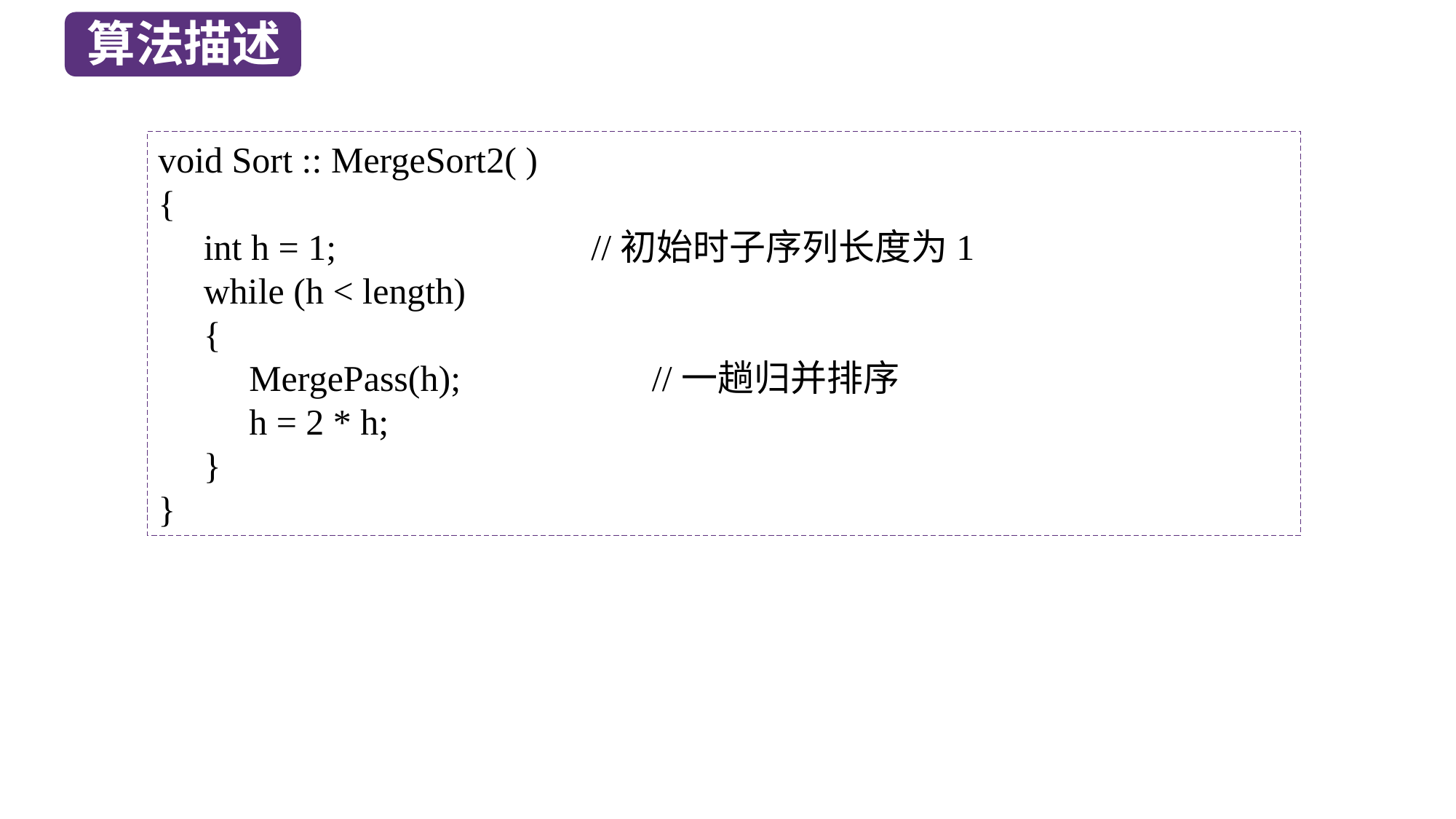

算法描述

void Sort :: MergeSort2( )
{
     int h = 1;                            //初始时子序列长度为1
     while (h < length)
     {
          MergePass(h);                     //一趟归并排序
          h = 2 * h;
     }
}